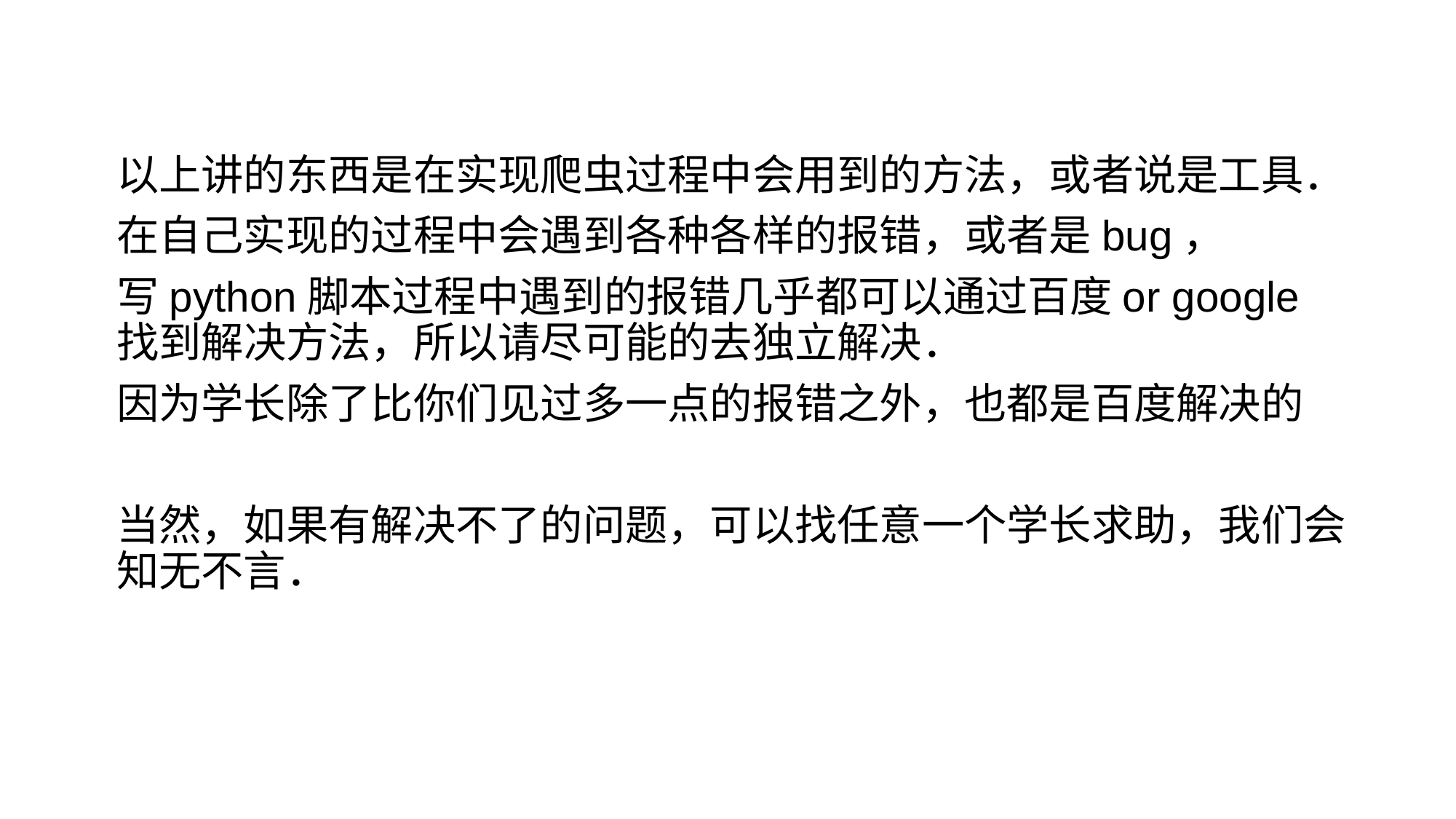

以上讲的东西是在实现爬虫过程中会用到的方法，或者说是工具．
在自己实现的过程中会遇到各种各样的报错，或者是bug，
写python脚本过程中遇到的报错几乎都可以通过百度or google找到解决方法，所以请尽可能的去独立解决．
因为学长除了比你们见过多一点的报错之外，也都是百度解决的

当然，如果有解决不了的问题，可以找任意一个学长求助，我们会知无不言．